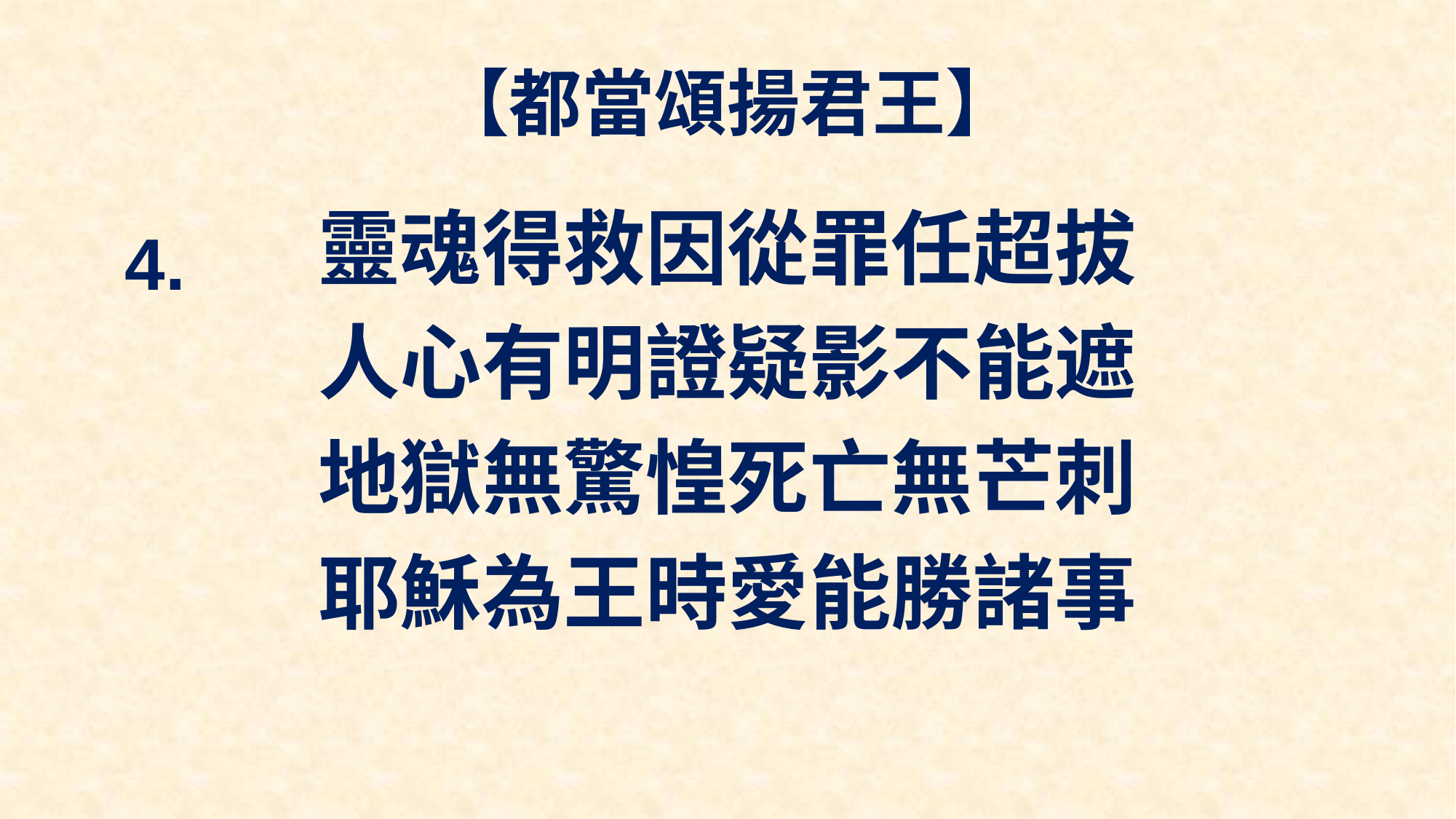

# 【都當頌揚君王】
靈魂得救因從罪任超拔
人心有明證疑影不能遮
地獄無驚惶死亡無芒刺
耶穌為王時愛能勝諸事
4.